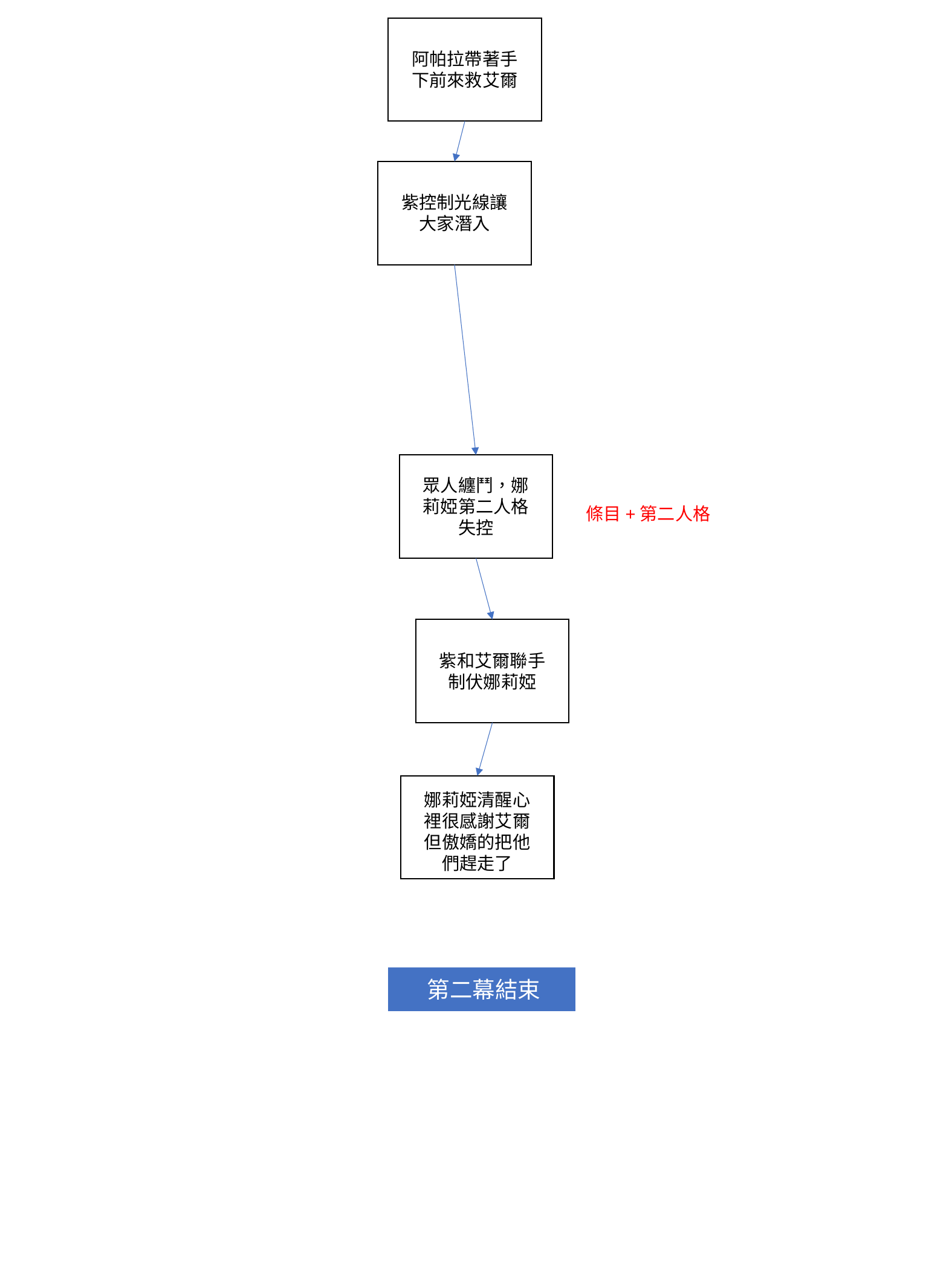

阿帕拉帶著手下前來救艾爾

紫控制光線讓大家潛入

眾人纏鬥，娜莉婭第二人格失控
條目+第二人格

紫和艾爾聯手制伏娜莉婭

娜莉婭清醒心裡很感謝艾爾但傲嬌的把他們趕走了

第二幕結束